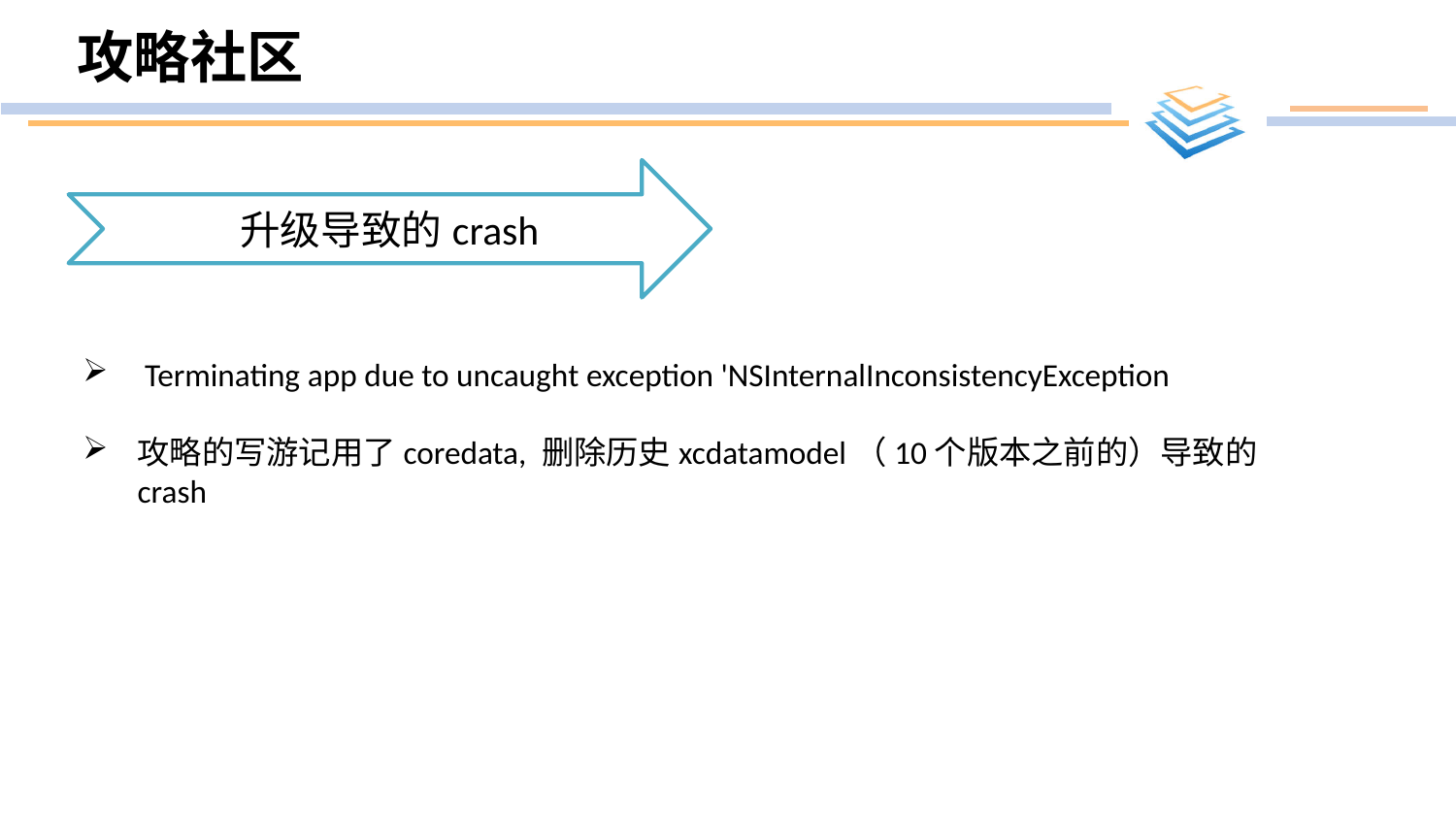

# 攻略社区
升级导致的crash
 Terminating app due to uncaught exception 'NSInternalInconsistencyException

攻略的写游记用了coredata, 删除历史xcdatamodel（10个版本之前的）导致的crash